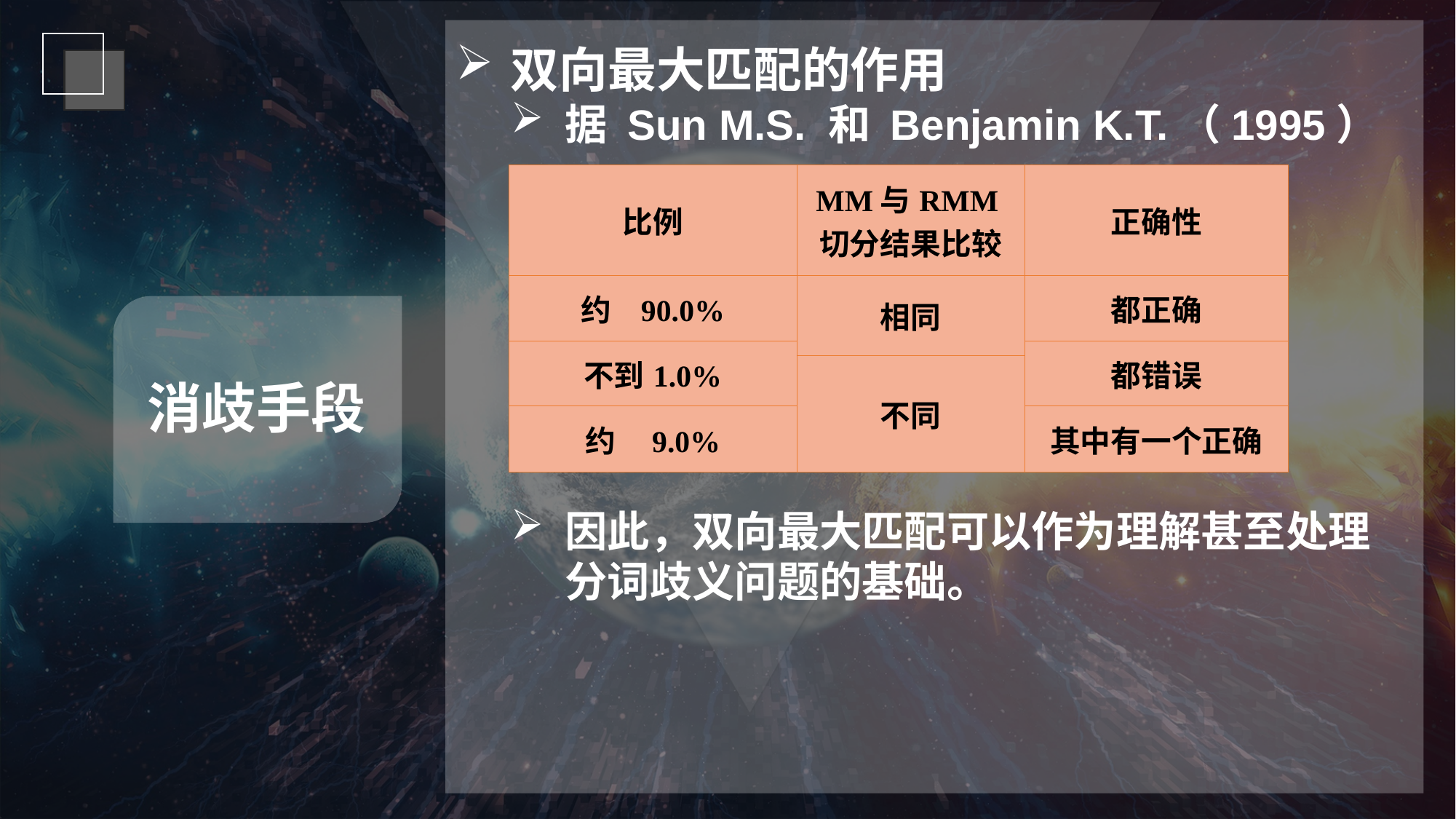

双向最大匹配的作用
据 Sun M.S. 和 Benjamin K.T.（1995）

因此，双向最大匹配可以作为理解甚至处理分词歧义问题的基础。

| 比例 | MM与RMM切分结果比较 | 正确性 |
| --- | --- | --- |
| 约 90.0% | 相同 | 都正确 |
| 不到1.0% |  | 都错误 |
|  | 不同 |  |
| 约 9.0% |  | 其中有一个正确 |

消歧手段